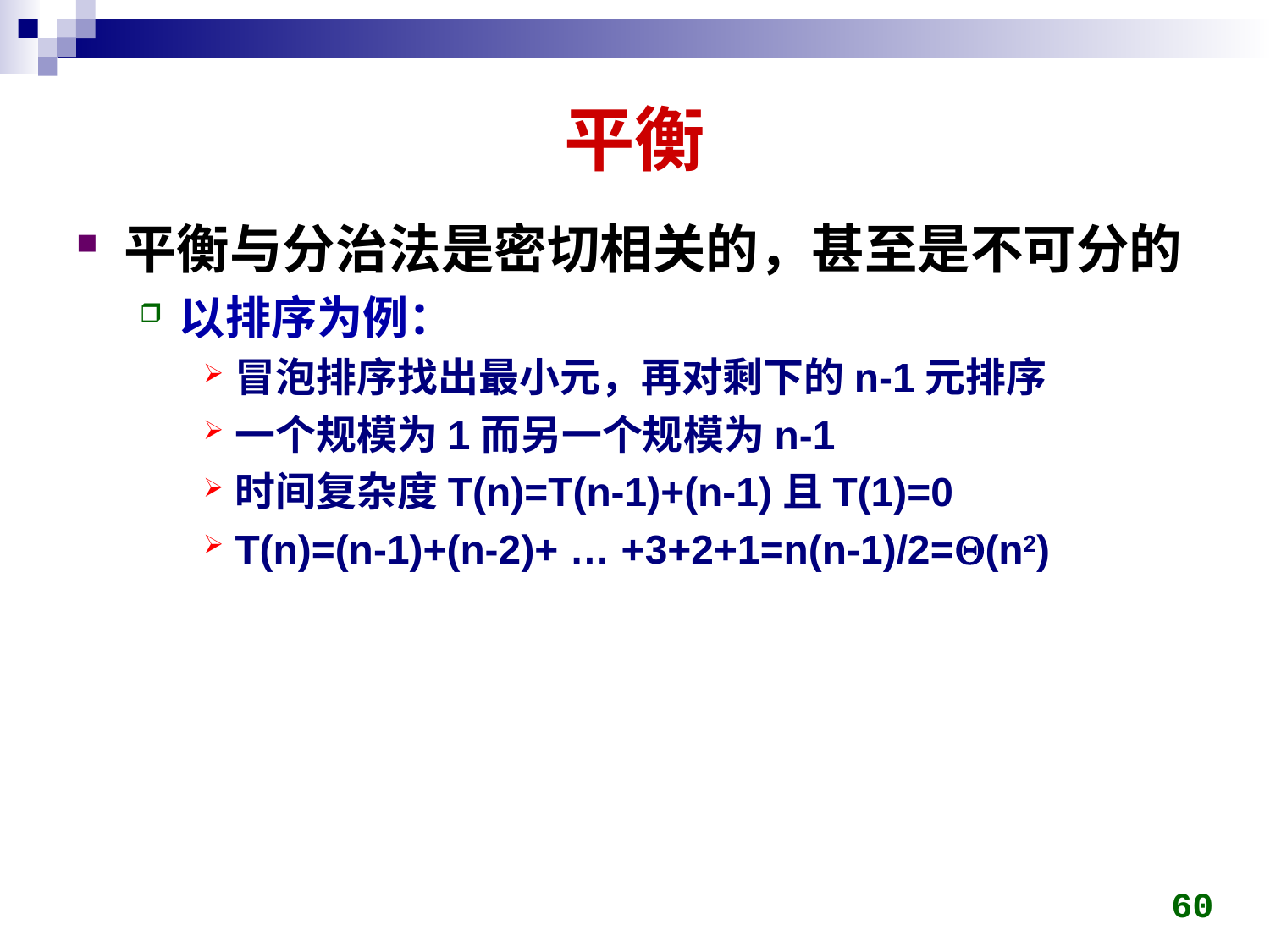

# 平衡
平衡与分治法是密切相关的，甚至是不可分的
以排序为例：
冒泡排序找出最小元，再对剩下的n-1元排序
一个规模为1而另一个规模为n-1
时间复杂度T(n)=T(n-1)+(n-1)且T(1)=0
T(n)=(n-1)+(n-2)+ … +3+2+1=n(n-1)/2=Θ(n2)
60